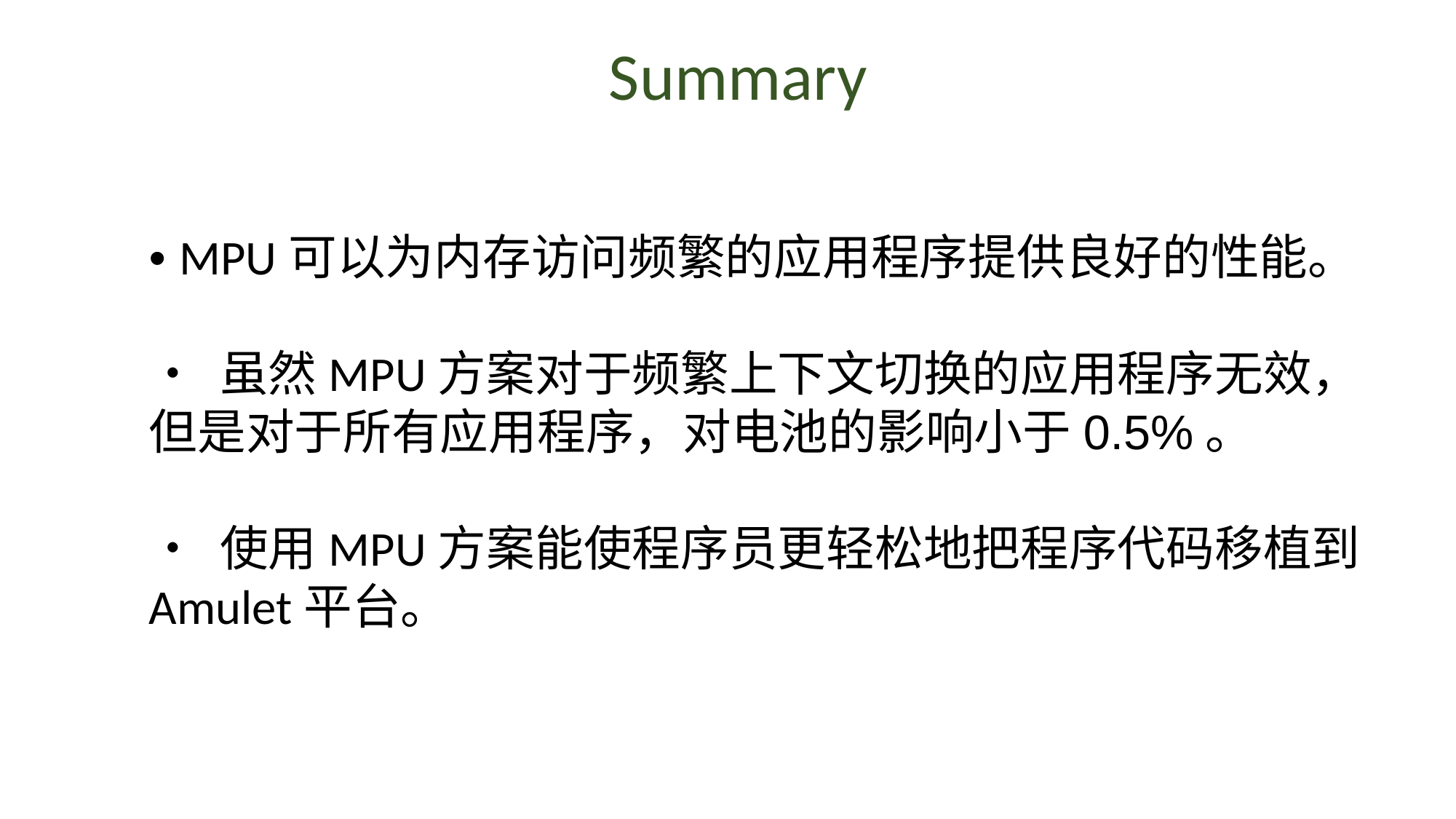

Summary
• MPU可以为内存访问频繁的应用程序提供良好的性能。

• 虽然MPU方案对于频繁上下文切换的应用程序无效，但是对于所有应用程序，对电池的影响小于0.5%。

• 使用MPU方案能使程序员更轻松地把程序代码移植到Amulet平台。